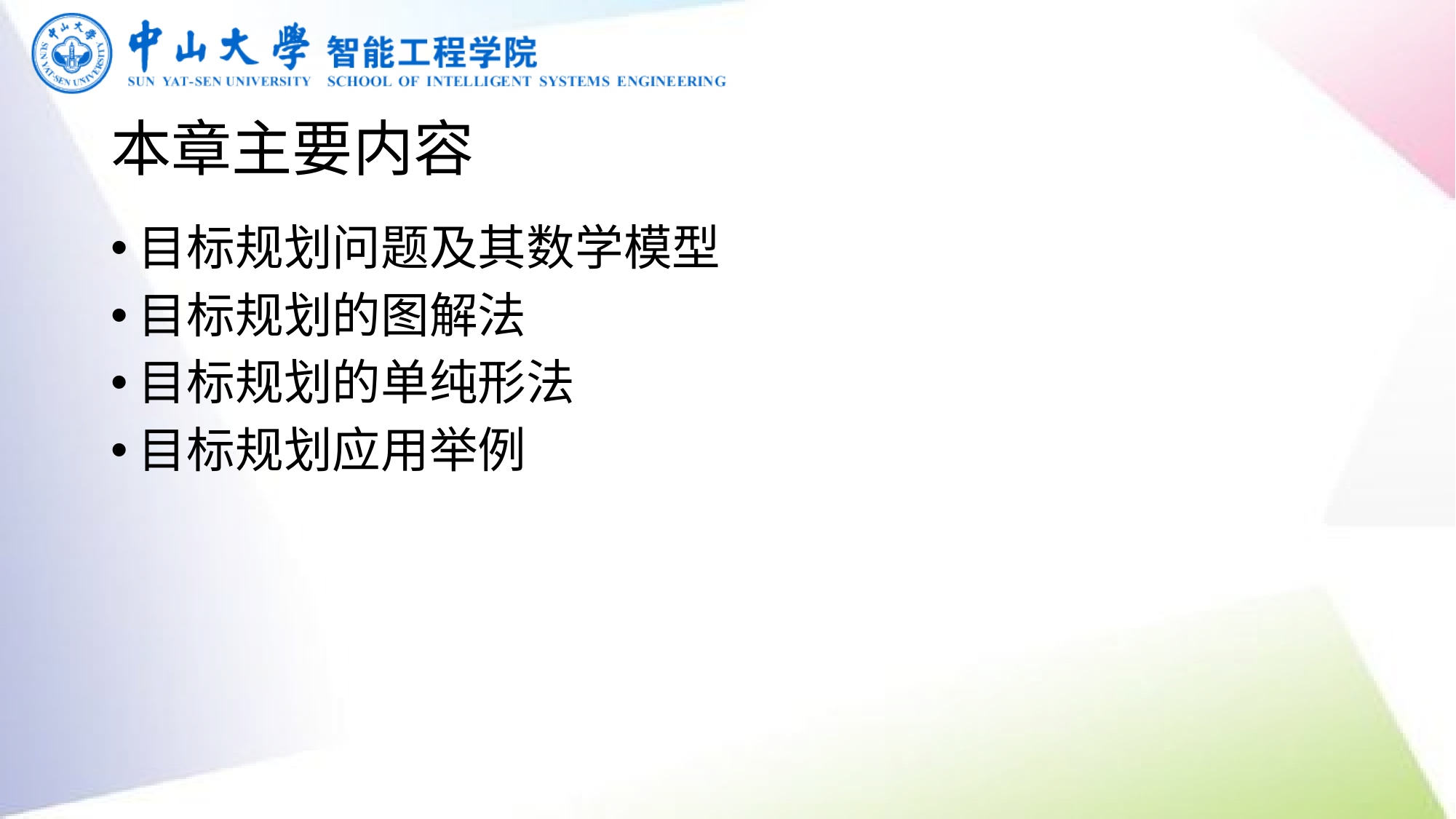

# 本章主要内容
目标规划问题及其数学模型
目标规划的图解法
目标规划的单纯形法
目标规划应用举例